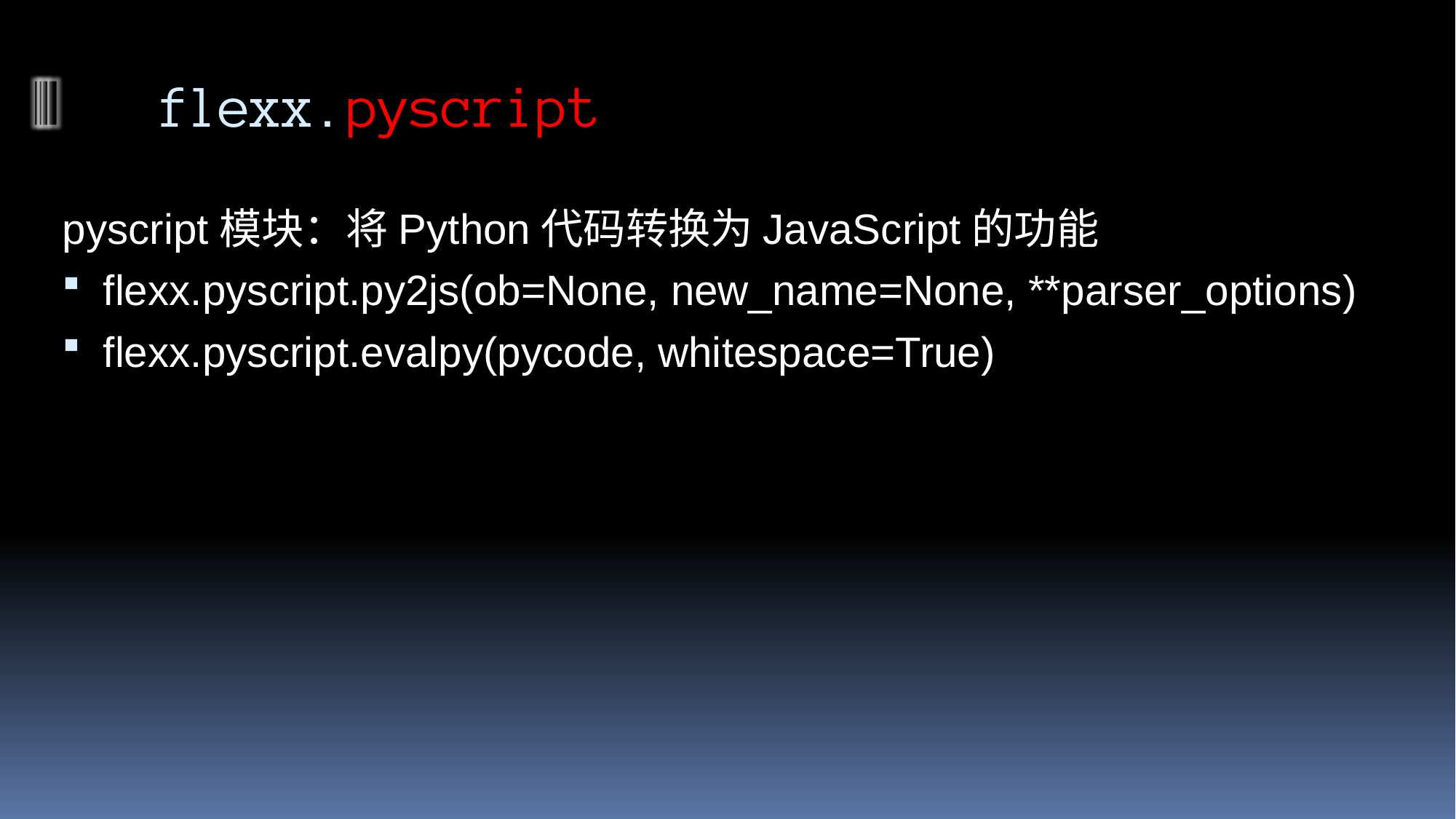

# flexx.pyscript
pyscript模块：将Python代码转换为JavaScript的功能
flexx.pyscript.py2js(ob=None, new_name=None, **parser_options)
flexx.pyscript.evalpy(pycode, whitespace=True)